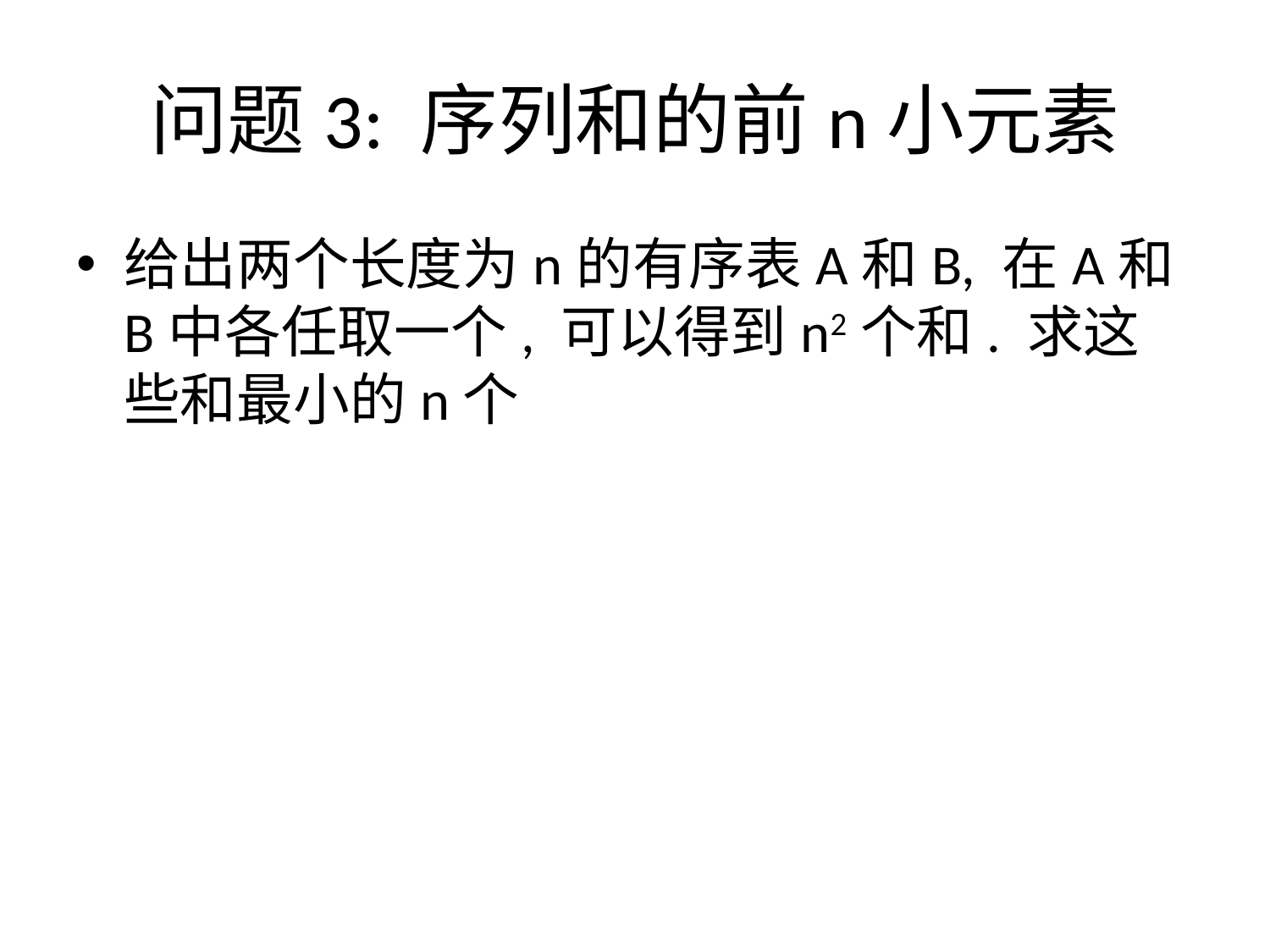

# 问题3: 序列和的前n小元素
给出两个长度为n的有序表A和B, 在A和B中各任取一个, 可以得到n2个和. 求这些和最小的n个